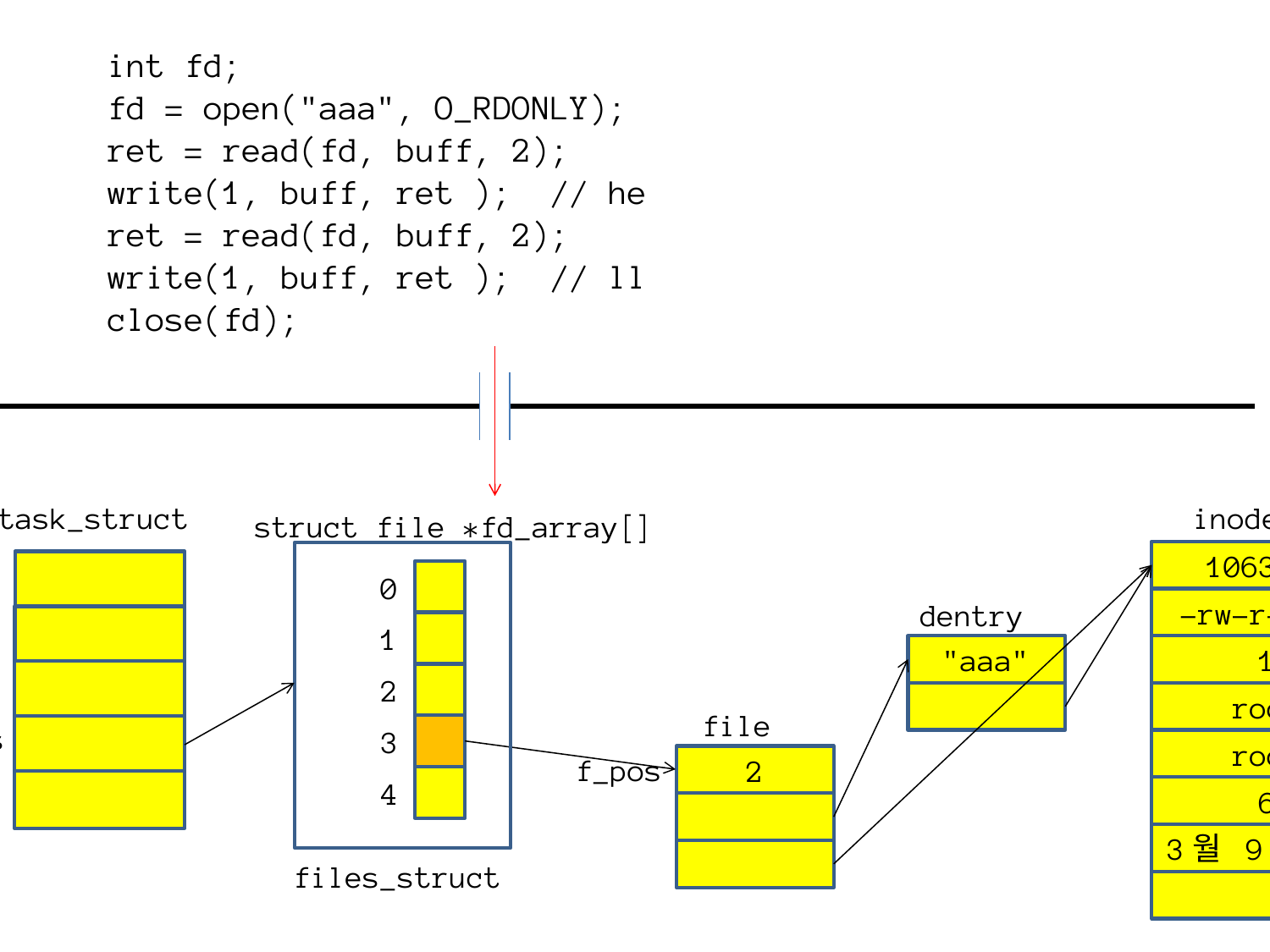

int fd;
fd = open("aaa", O_RDONLY);
ret = read(fd, buff, 2);
write(1, buff, ret );  // he
ret = read(fd, buff, 2);
write(1, buff, ret );  // ll
close(fd);
task_struct
inode
struct file *fd_array[]
1063600

0

dentry
-rw-r--r--

1

"aaa"
1

2

root
file
files
3

root
f_pos
2
4

6

3월  9 13:33

files_struct

"hello"